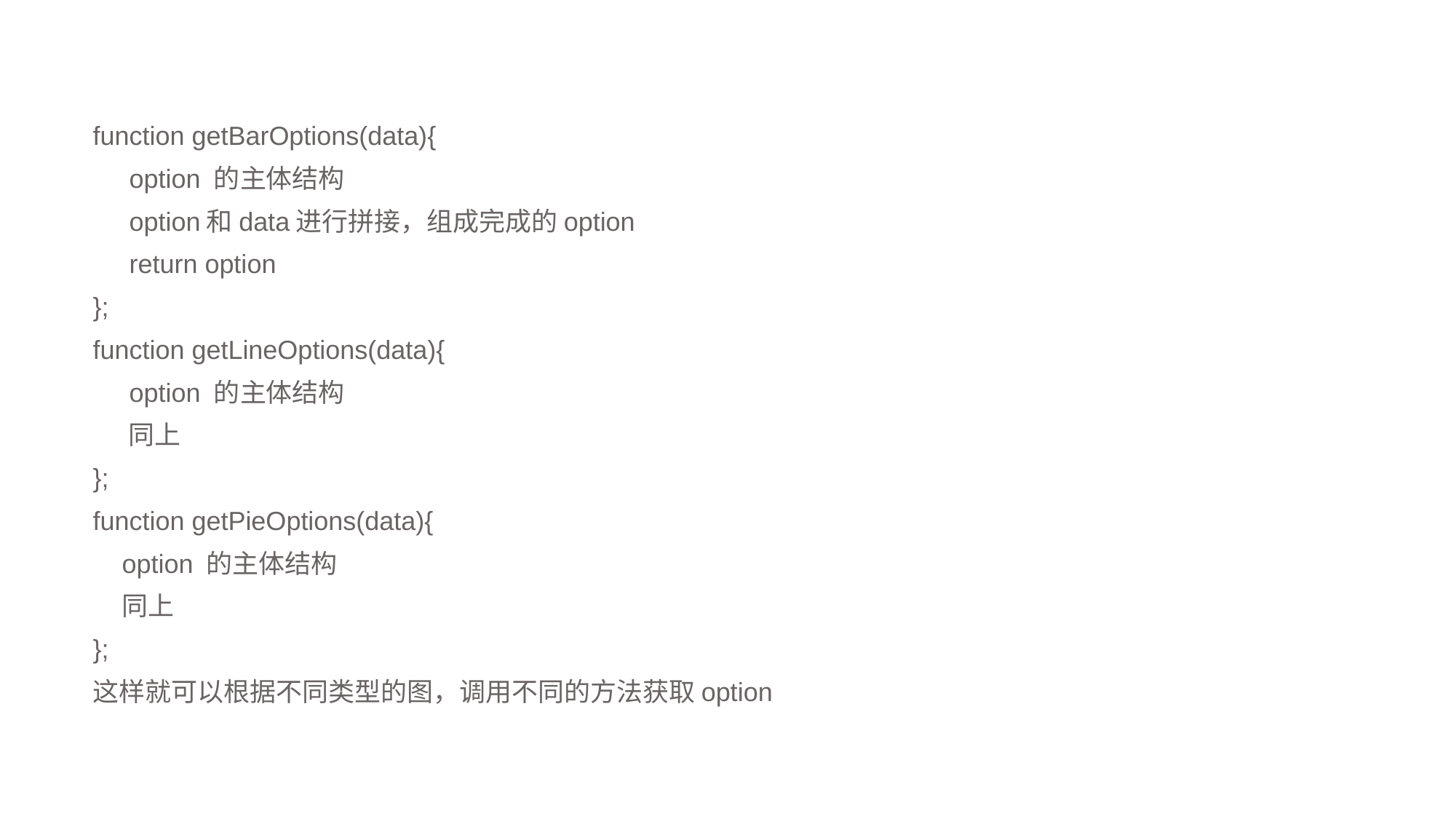

function getBarOptions(data){
     option 的主体结构
     option和data进行拼接，组成完成的option
     return option
};
function getLineOptions(data){
     option 的主体结构
     同上
};
function getPieOptions(data){
    option 的主体结构
    同上
};
这样就可以根据不同类型的图，调用不同的方法获取option